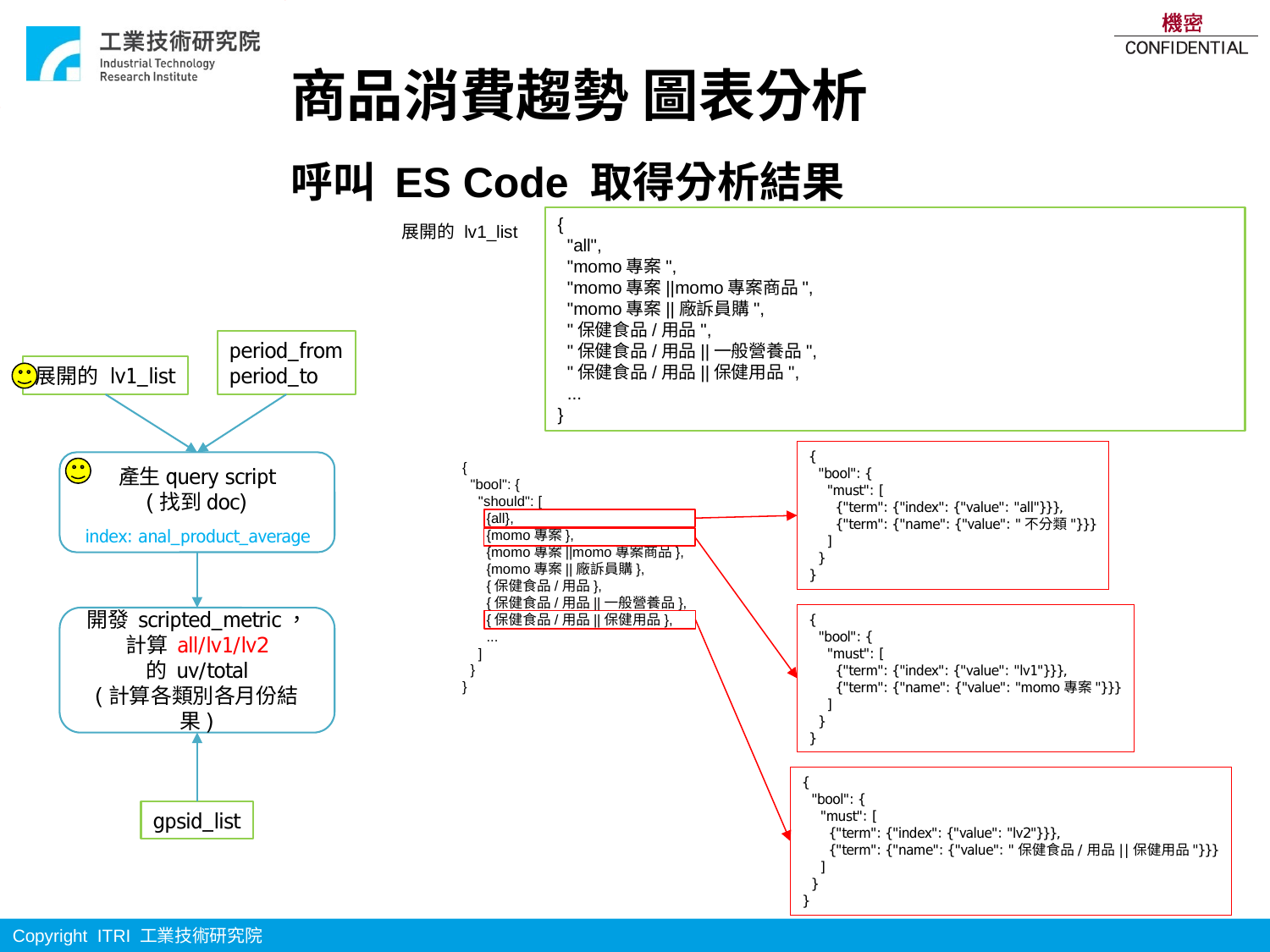

# 商品消費趨勢 圖表分析

呼叫 ES Code 取得分析結果
{
  "all",
  "momo專案",
  "momo專案||momo專案商品",
  "momo專案||廠訴員購",
  "保健食品/用品",
  "保健食品/用品||一般營養品",
  "保健食品/用品||保健用品",
  ...
}
展開的 lv1_list
period_from
period_to
展開的 lv1_list

{
  "bool": {
    "must": [
      {"term": {"index": {"value": "all"}}},
      {"term": {"name": {"value": "不分類"}}}
    ]
  }
}
產生query script
(找到doc)
{
  "bool": {
    "should": [
      {all},
      {momo專案},
      {momo專案||momo專案商品},
      {momo專案||廠訴員購},
      {保健食品/用品},
      {保健食品/用品||一般營養品},
      {保健食品/用品||保健用品},
      ...
    ]
  }
}

index: anal_product_average

{
  "bool": {
    "must": [
      {"term": {"index": {"value": "lv1"}}},
      {"term": {"name": {"value": "momo專案"}}}
    ]
  }
}
開發 scripted_metric，
計算 all/lv1/lv2
的 uv/total
(計算各類別各月份結果)

{
  "bool": {
    "must": [
      {"term": {"index": {"value": "lv2"}}},
      {"term": {"name": {"value": "保健食品/用品||保健用品"}}}
    ]
  }
}
gpsid_list